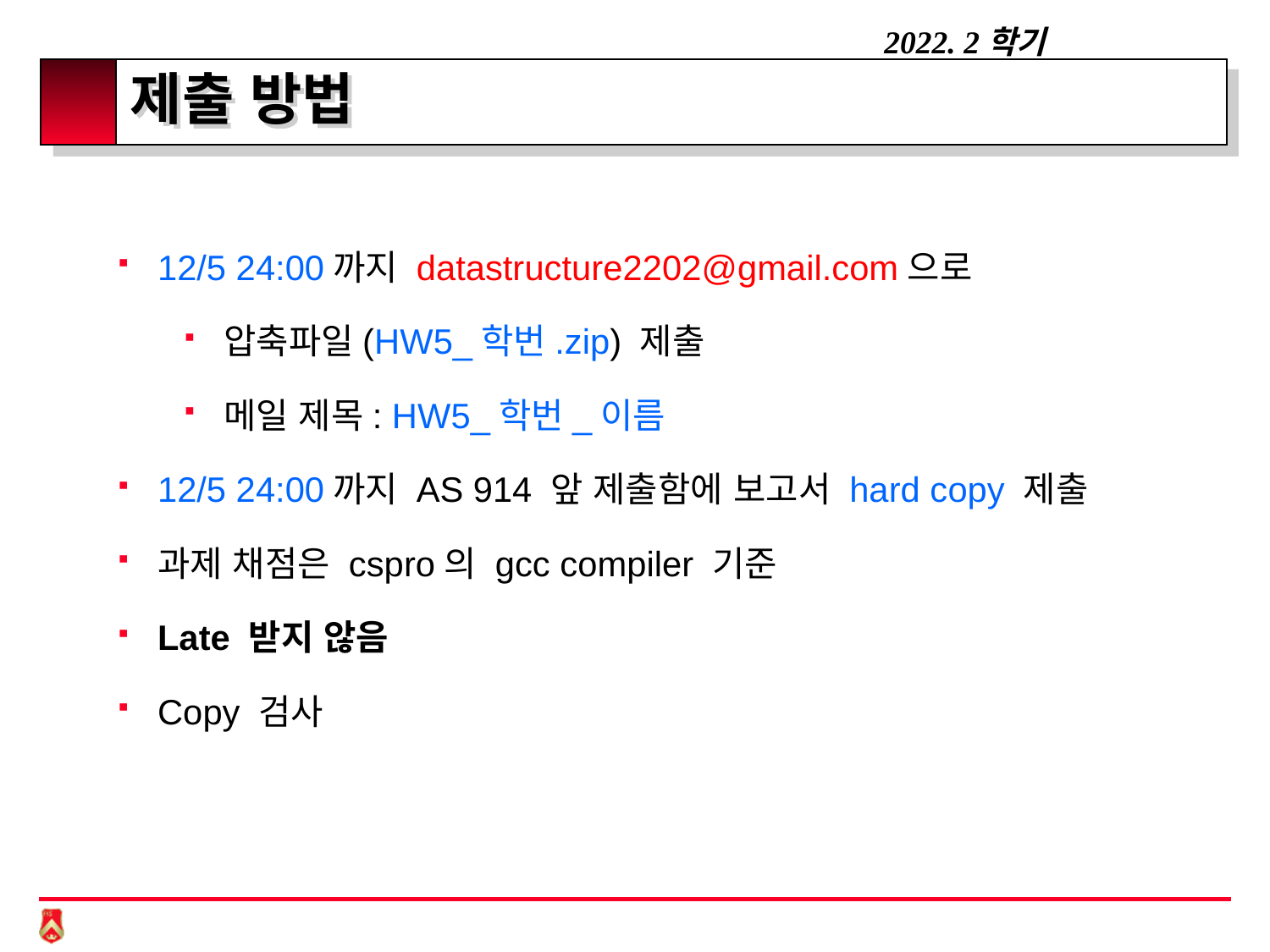

# 제출 방법

12/5 24:00까지 datastructure2202@gmail.com으로
압축파일(HW5_학번.zip) 제출
메일 제목: HW5_학번_이름
12/5 24:00까지 AS 914 앞 제출함에 보고서 hard copy 제출
과제 채점은 cspro의 gcc compiler 기준
Late 받지 않음
Copy 검사